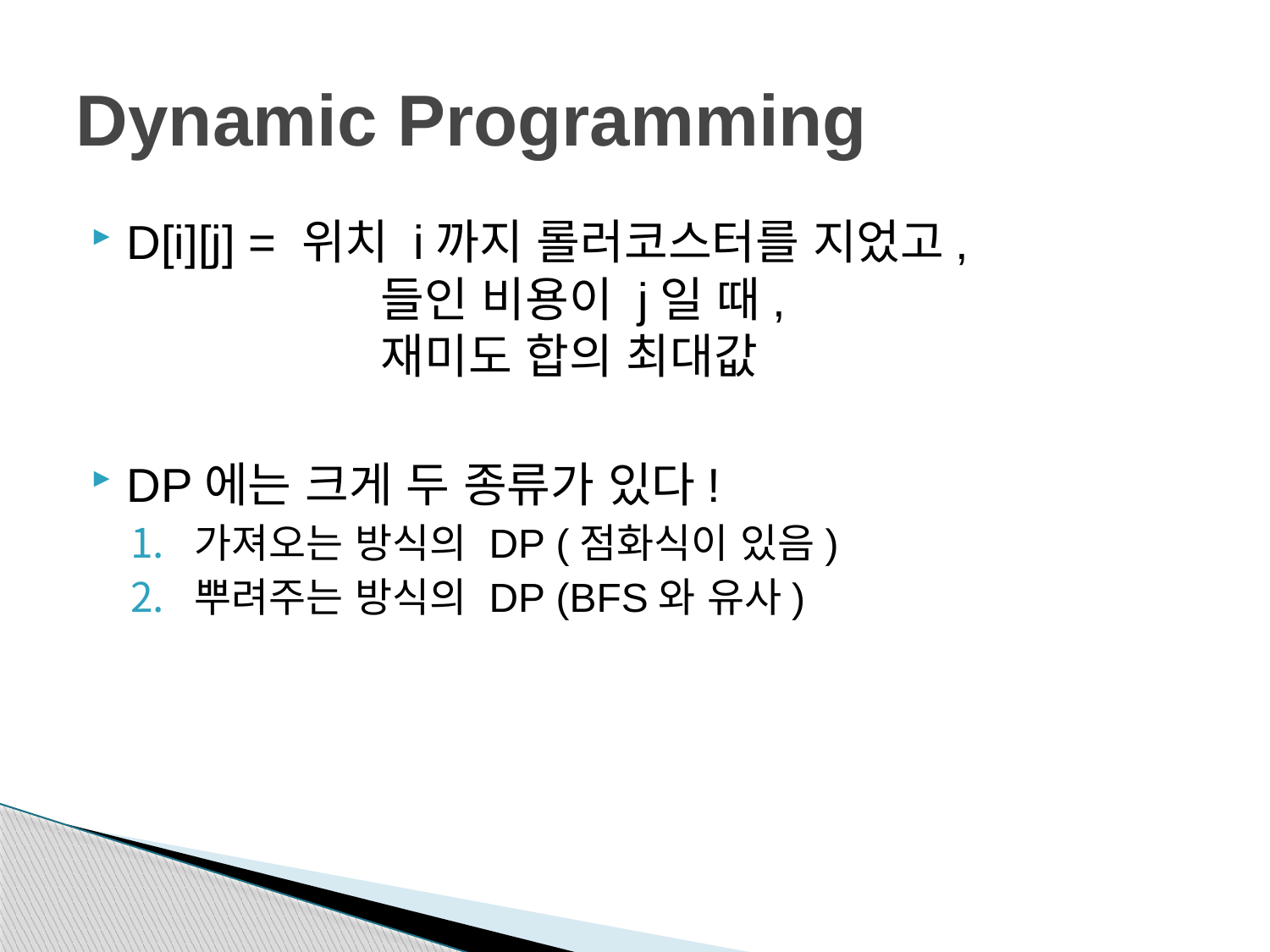

# Dynamic Programming
D[i][j] = 위치 i까지 롤러코스터를 지었고,
		들인 비용이 j일 때,
		재미도 합의 최대값

DP에는 크게 두 종류가 있다!
가져오는 방식의 DP (점화식이 있음)
뿌려주는 방식의 DP (BFS와 유사)